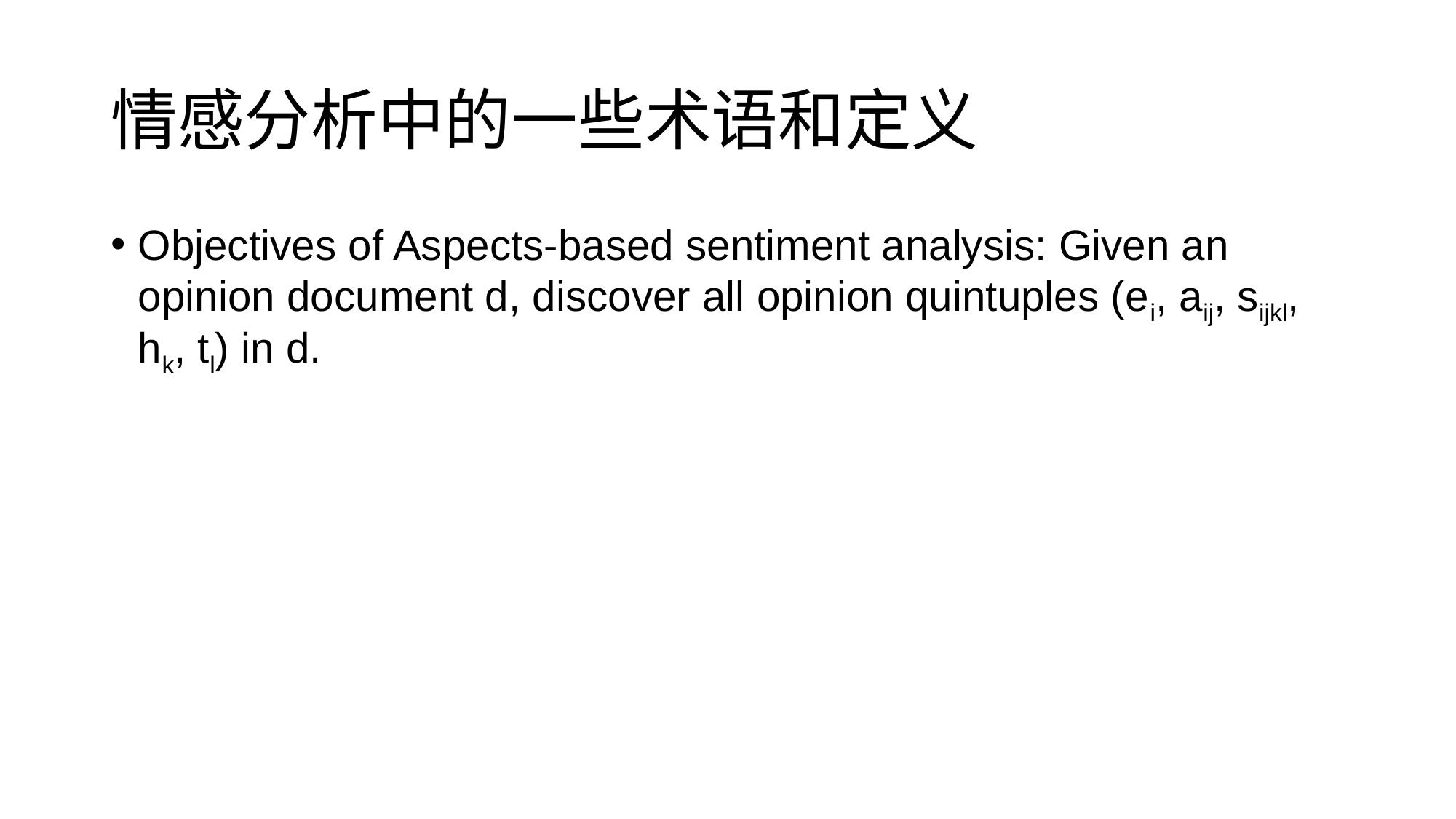

# 情感分析中的一些术语和定义
Objectives of Aspects-based sentiment analysis: Given an opinion document d, discover all opinion quintuples (ei, aij, sijkl, hk, tl) in d.